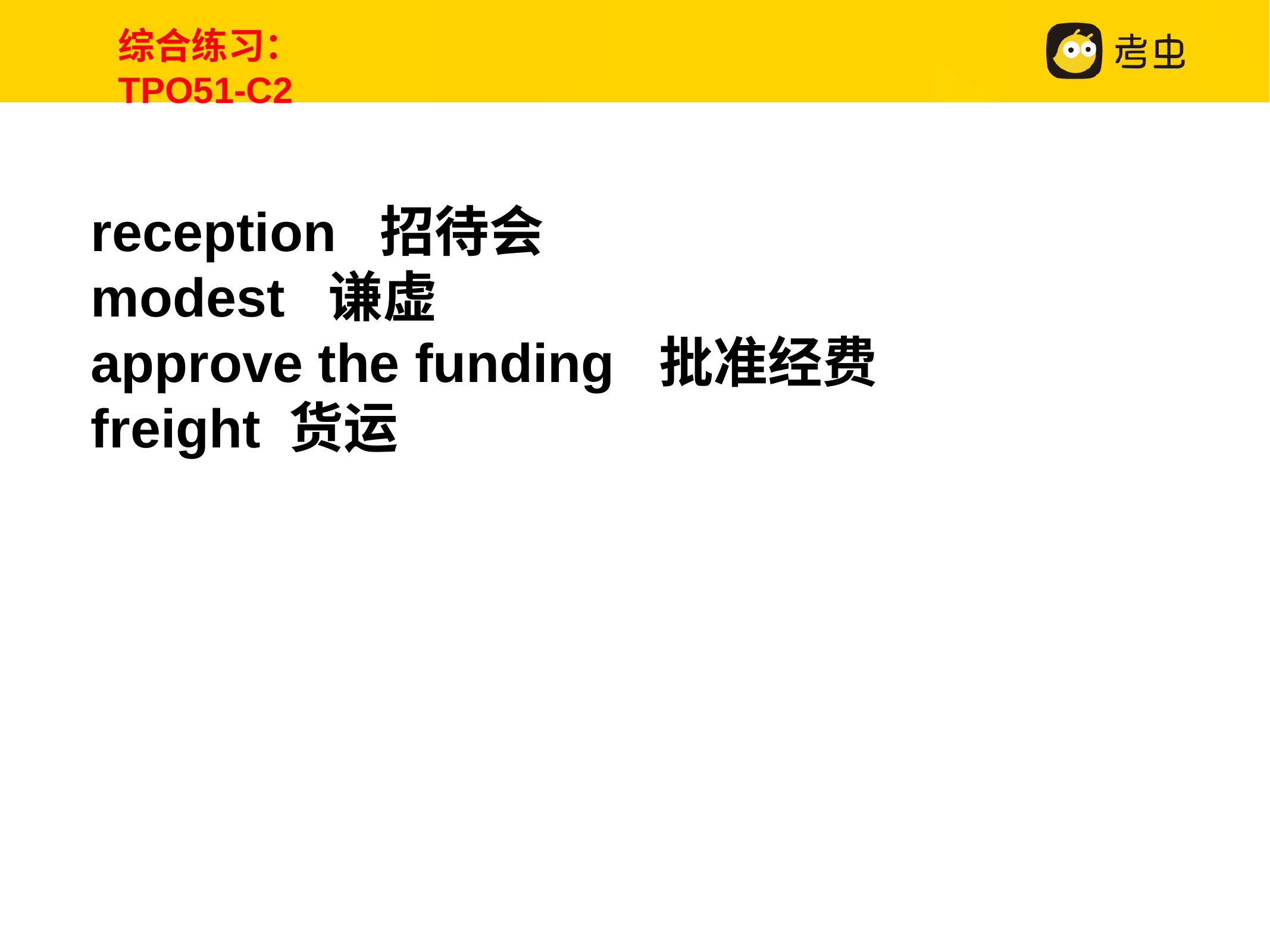

综合练习：
TPO51-C2

reception  招待会
modest  谦虚
approve the funding  批准经费
freight 货运